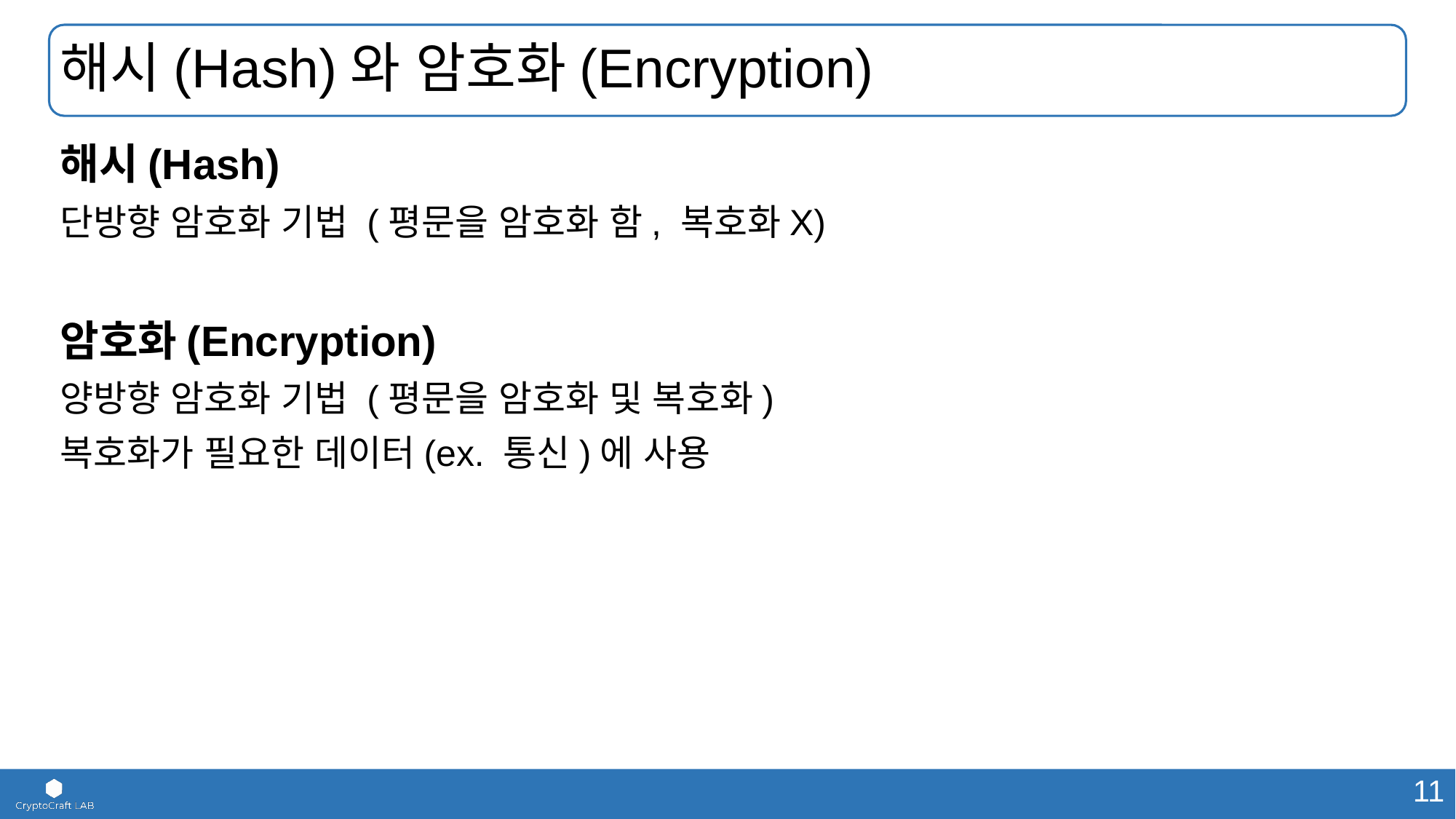

# 해시(Hash)와 암호화(Encryption)
해시(Hash)
단방향 암호화 기법 (평문을 암호화 함, 복호화X)

암호화(Encryption)
양방향 암호화 기법 (평문을 암호화 및 복호화)
복호화가 필요한 데이터(ex. 통신)에 사용